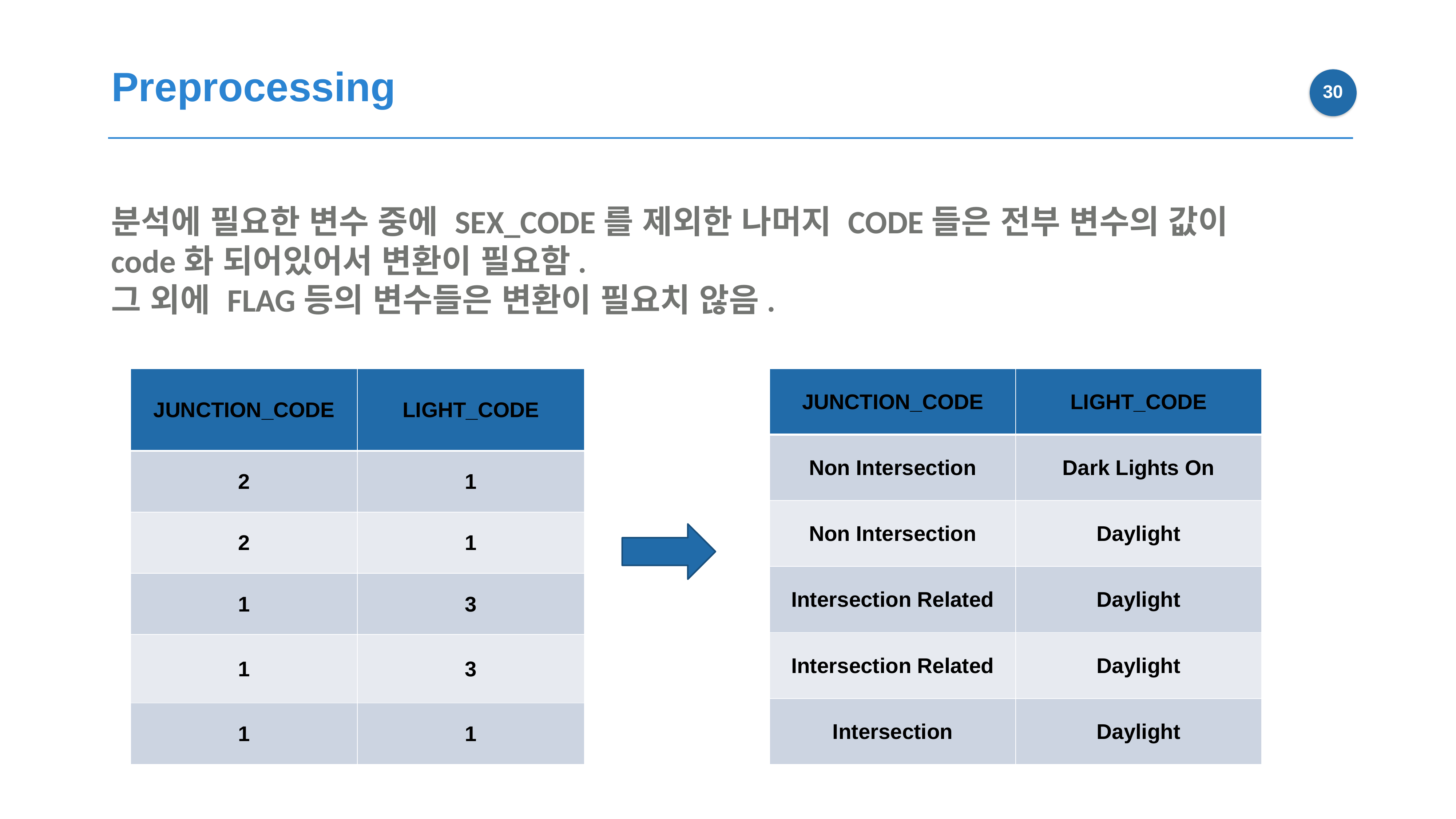

Preprocessing
30
분석에 필요한 변수 중에 SEX_CODE를 제외한 나머지 CODE들은 전부 변수의 값이 code화 되어있어서 변환이 필요함.
그 외에 FLAG등의 변수들은 변환이 필요치 않음.
| JUNCTION\_CODE | LIGHT\_CODE |
| --- | --- |
| 2 | 1 |
| 2 | 1 |
| 1 | 3 |
| 1 | 3 |
| 1 | 1 |
| JUNCTION\_CODE | LIGHT\_CODE |
| --- | --- |
| Non Intersection | Dark Lights On |
| Non Intersection | Daylight |
| Intersection Related | Daylight |
| Intersection Related | Daylight |
| Intersection | Daylight |